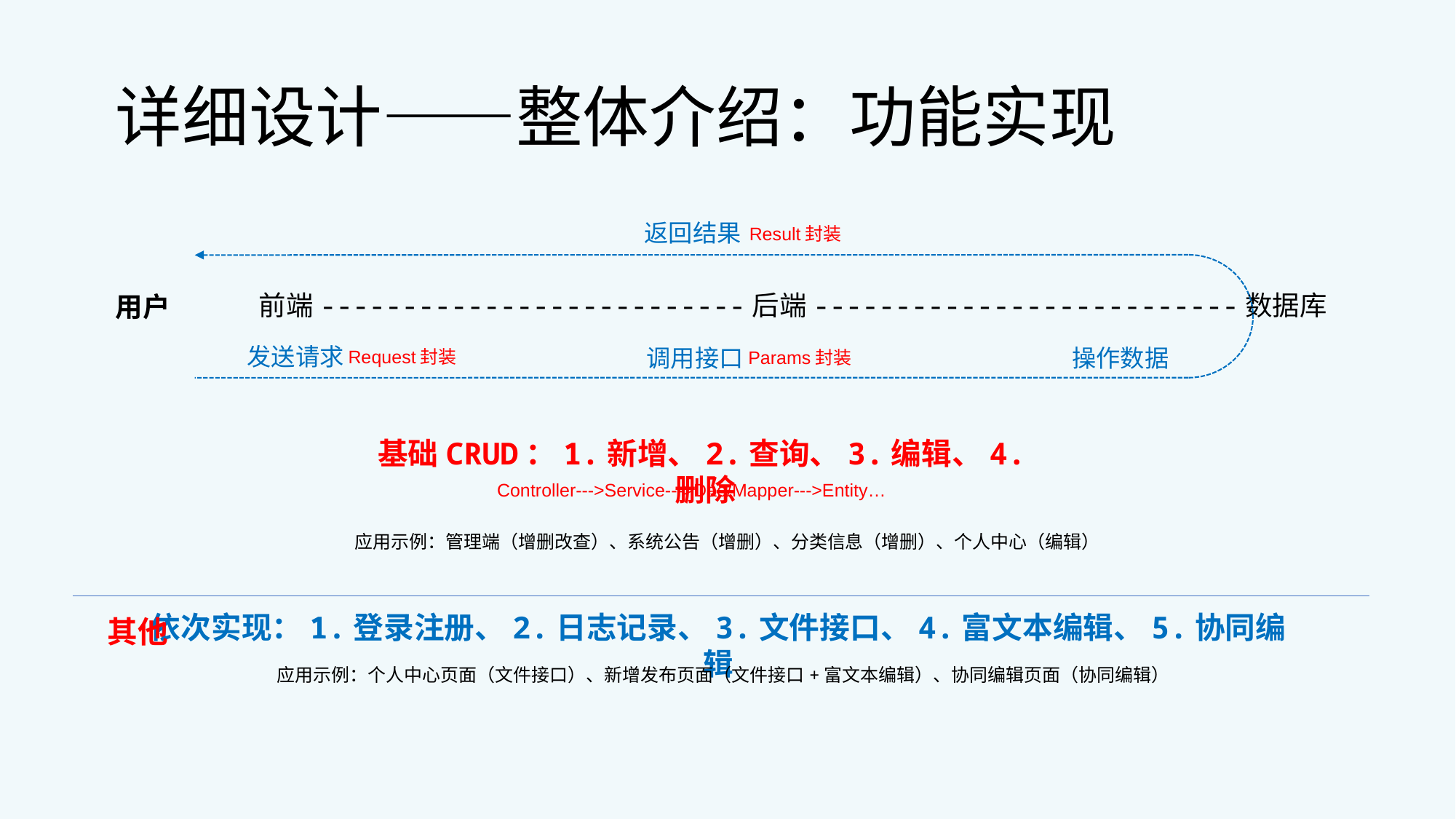

详细设计——整体介绍：功能实现
返回结果
Result封装

前端--------------------------后端--------------------------数据库
用户
发送请求
调用接口
操作数据
Request封装
Params封装
基础CRUD：1.新增、2.查询、3.编辑、4.删除
Controller--->Service--->Dao/Mapper--->Entity…
应用示例：管理端（增删改查）、系统公告（增删）、分类信息（增删）、个人中心（编辑）
依次实现：1.登录注册、2.日志记录、3.文件接口、4.富文本编辑、5.协同编辑
其他
应用示例：个人中心页面（文件接口）、新增发布页面（文件接口+富文本编辑）、协同编辑页面（协同编辑）